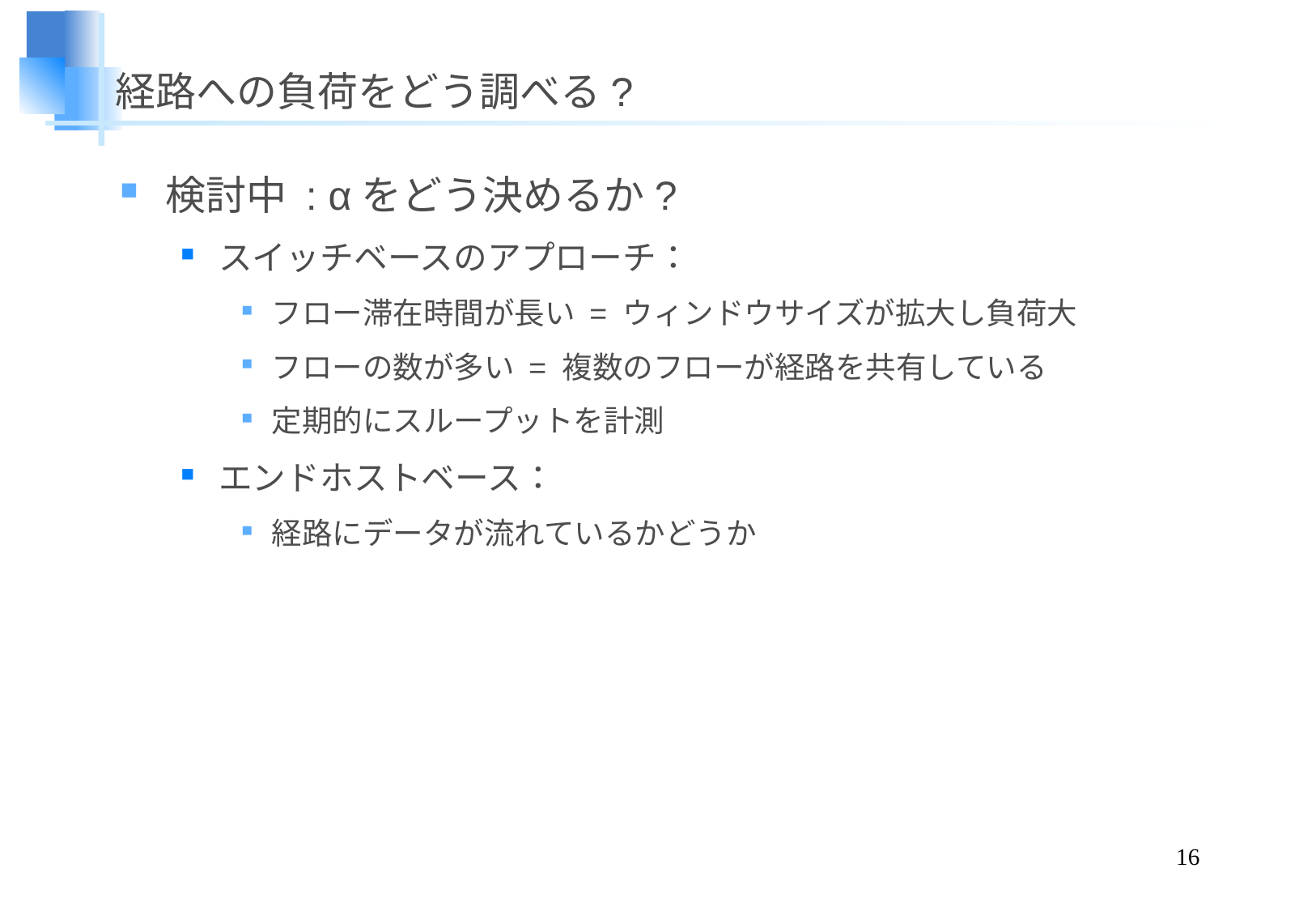

# 経路への負荷をどう調べる?
検討中 : αをどう決めるか?
スイッチベースのアプローチ：
フロー滞在時間が長い = ウィンドウサイズが拡大し負荷大
フローの数が多い = 複数のフローが経路を共有している
定期的にスループットを計測
エンドホストベース：
経路にデータが流れているかどうか

16